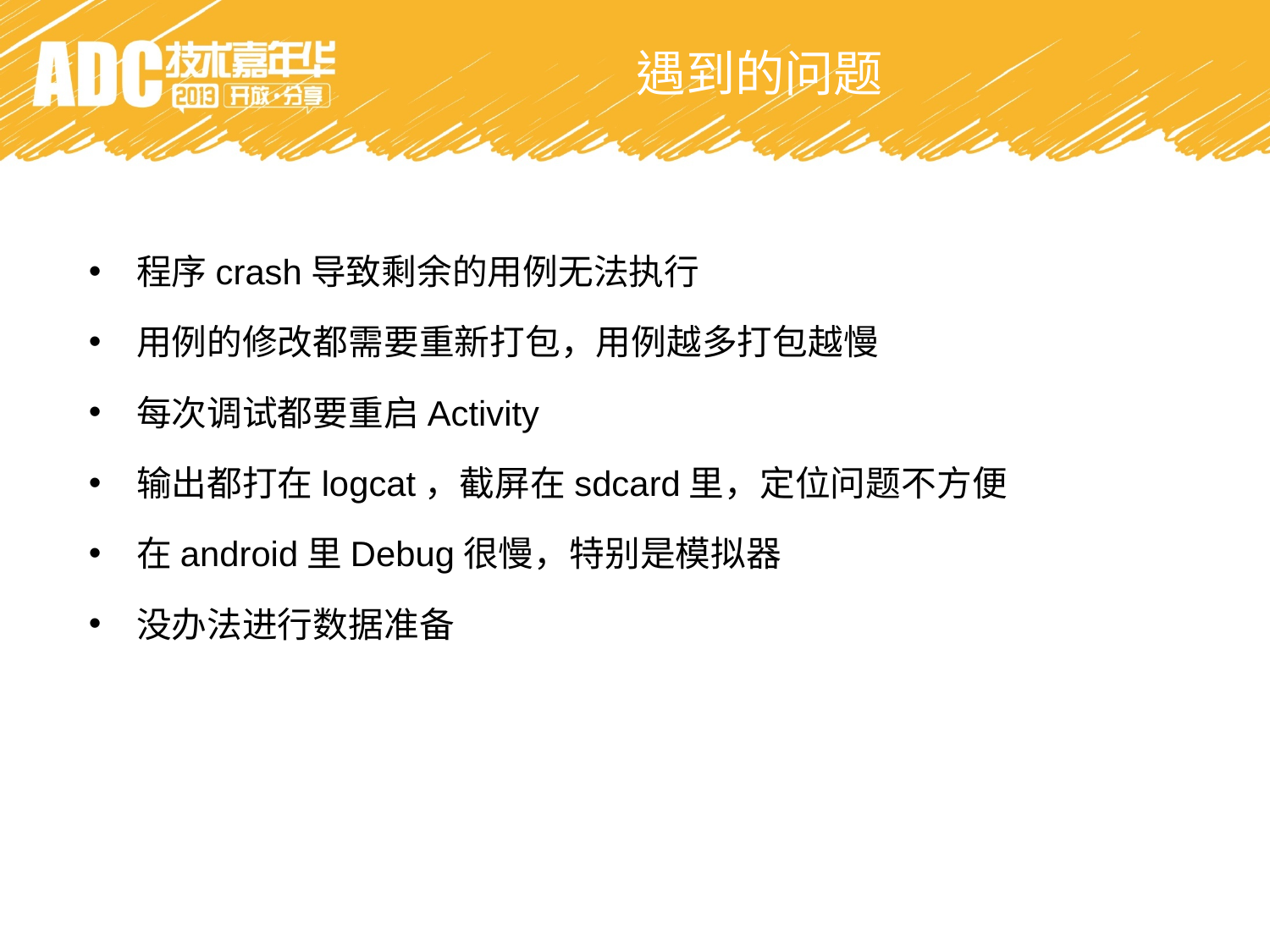

遇到的问题
程序crash导致剩余的用例无法执行
用例的修改都需要重新打包，用例越多打包越慢
每次调试都要重启Activity
输出都打在logcat，截屏在sdcard里，定位问题不方便
在android里Debug很慢，特别是模拟器
没办法进行数据准备